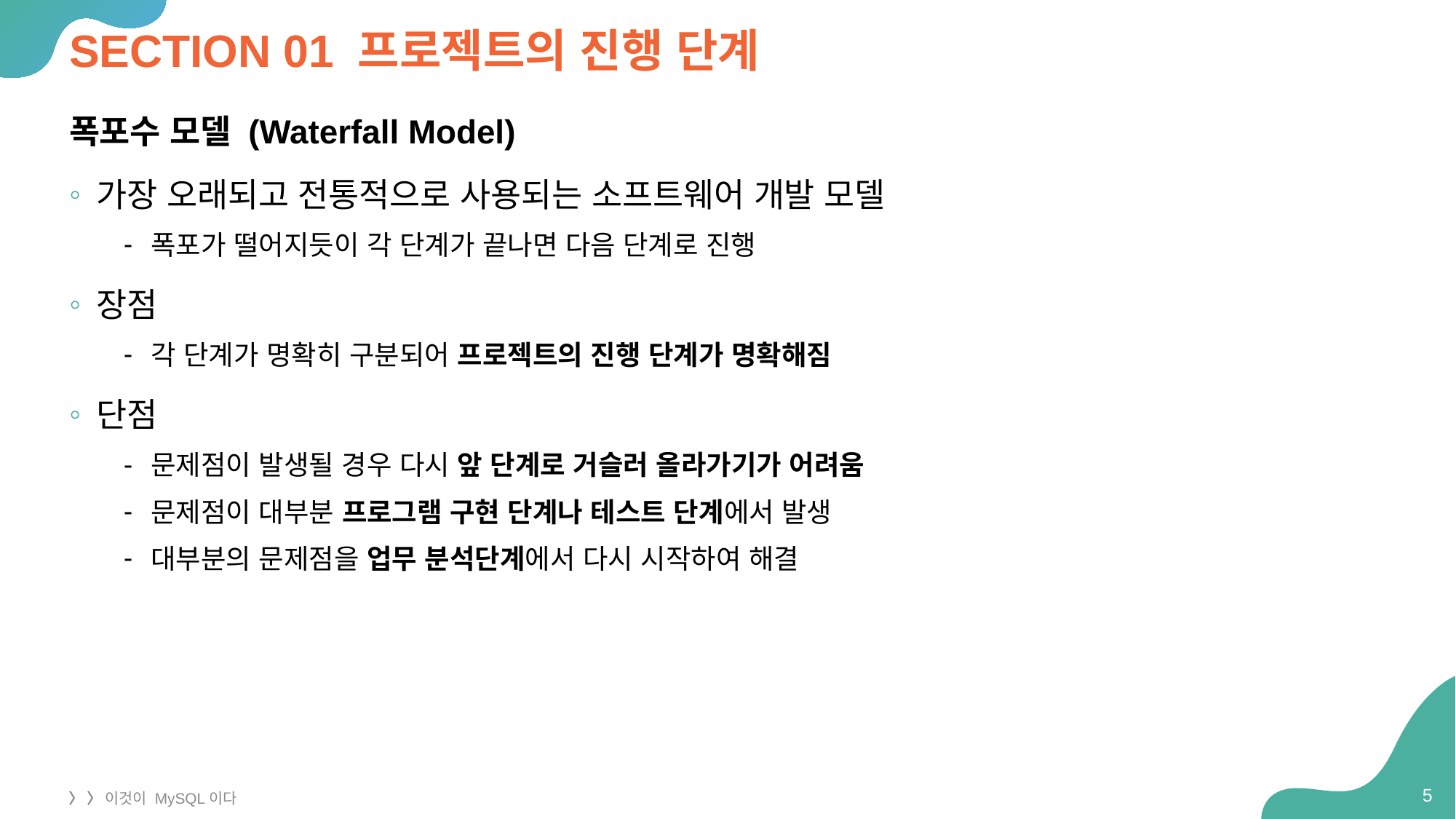

# SECTION 01 프로젝트의 진행 단계
폭포수 모델 (Waterfall Model)
가장 오래되고 전통적으로 사용되는 소프트웨어 개발 모델
폭포가 떨어지듯이 각 단계가 끝나면 다음 단계로 진행
장점
각 단계가 명확히 구분되어 프로젝트의 진행 단계가 명확해짐
단점
문제점이 발생될 경우 다시 앞 단계로 거슬러 올라가기가 어려움
문제점이 대부분 프로그램 구현 단계나 테스트 단계에서 발생
대부분의 문제점을 업무 분석단계에서 다시 시작하여 해결
5
〉 〉 이것이 MySQL이다